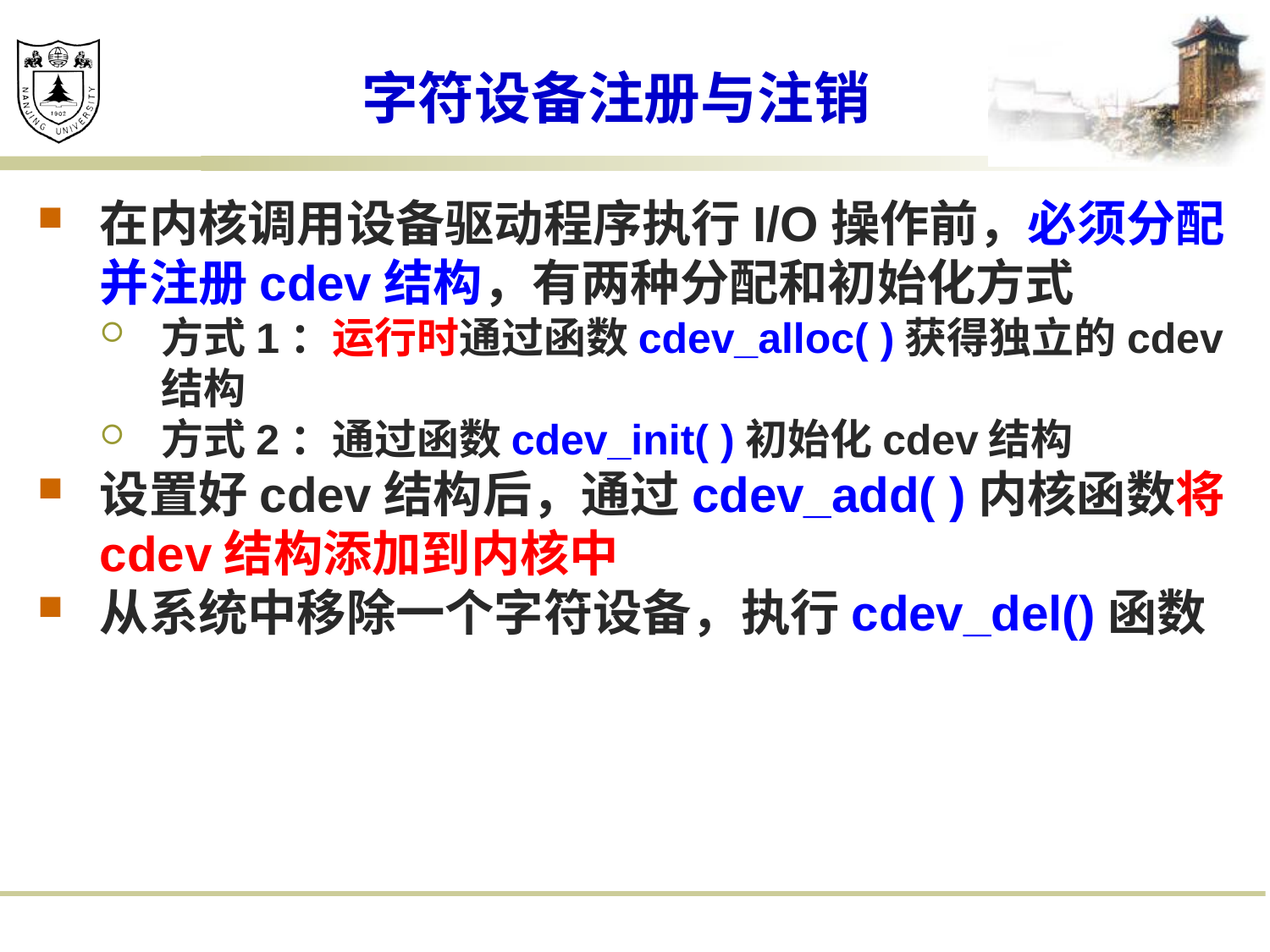

# 字符设备注册与注销
在内核调用设备驱动程序执行I/O操作前，必须分配并注册cdev结构，有两种分配和初始化方式
方式1：运行时通过函数cdev_alloc( )获得独立的cdev结构
方式2：通过函数cdev_init( )初始化cdev结构
设置好cdev结构后，通过cdev_add( )内核函数将cdev结构添加到内核中
从系统中移除一个字符设备，执行cdev_del()函数

105